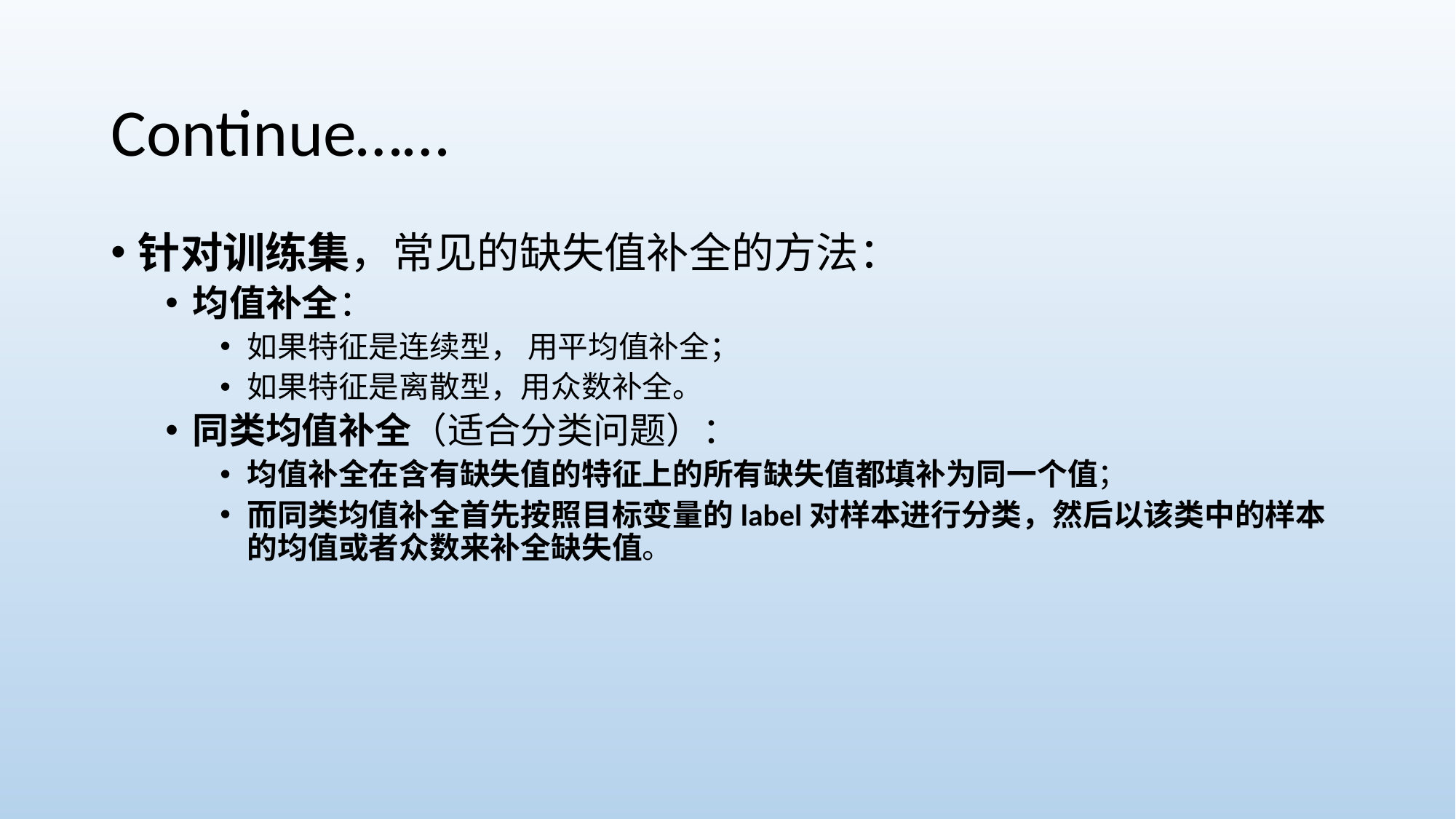

# Continue……
针对训练集，常见的缺失值补全的方法：
均值补全：
如果特征是连续型， 用平均值补全；
如果特征是离散型，用众数补全。
同类均值补全（适合分类问题）：
均值补全在含有缺失值的特征上的所有缺失值都填补为同一个值；
而同类均值补全首先按照目标变量的label对样本进行分类，然后以该类中的样本的均值或者众数来补全缺失值。